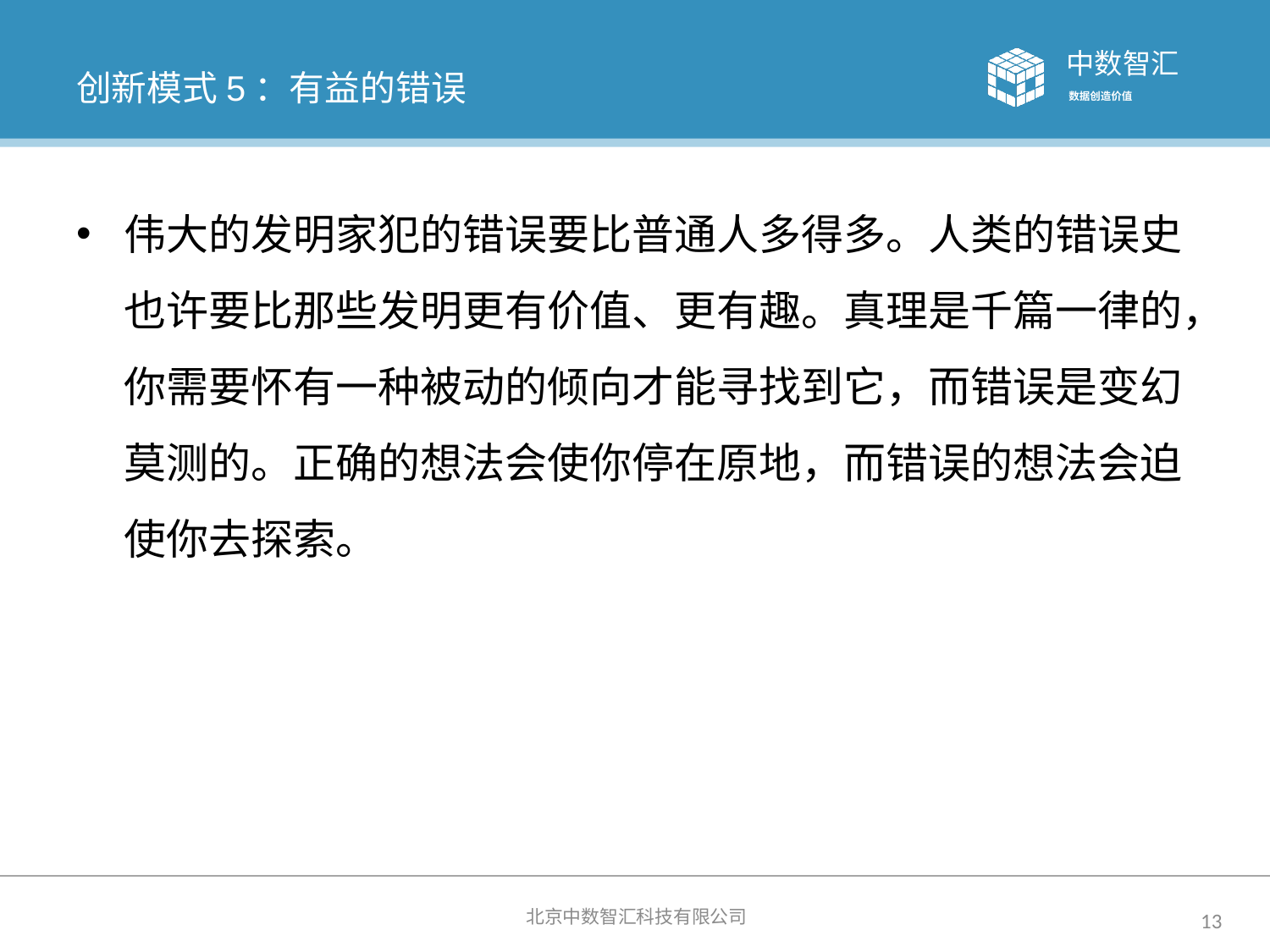

# 创新模式5：有益的错误
伟大的发明家犯的错误要比普通人多得多。人类的错误史也许要比那些发明更有价值、更有趣。真理是千篇一律的，你需要怀有一种被动的倾向才能寻找到它，而错误是变幻莫测的。正确的想法会使你停在原地，而错误的想法会迫使你去探索。
13